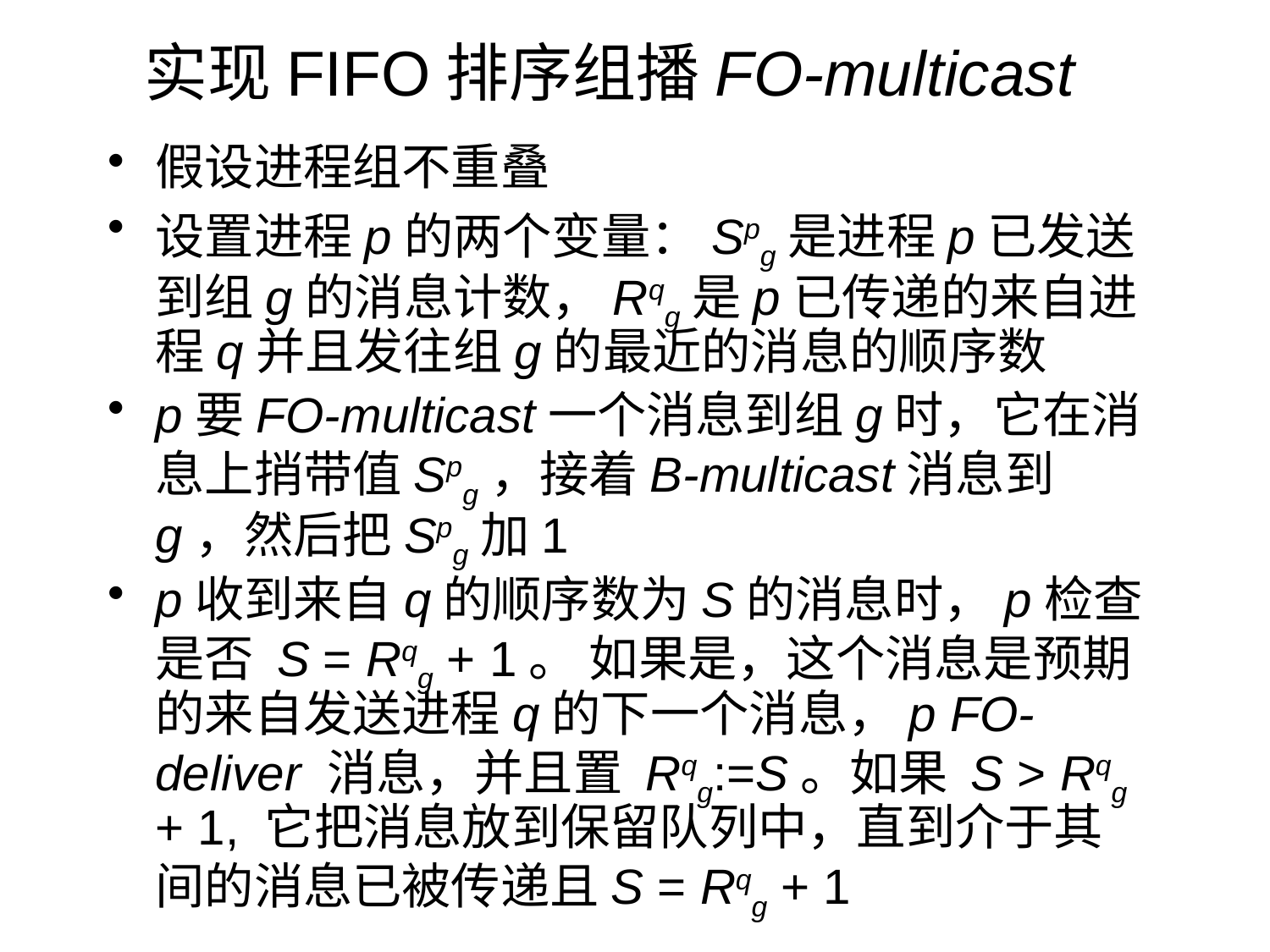

# 实现FIFO排序组播FO-multicast
假设进程组不重叠
设置进程p的两个变量：Spg是进程p已发送到组g的消息计数，Rqg是p已传递的来自进程q并且发往组g的最近的消息的顺序数
p要FO-multicast一个消息到组g时，它在消息上捎带值Spg，接着B-multicast消息到g，然后把Spg加1
p收到来自q的顺序数为S的消息时，p检查是否 S = Rqg + 1。 如果是，这个消息是预期的来自发送进程q的下一个消息，p FO-deliver 消息，并且置 Rqg:=S。如果 S > Rqg + 1, 它把消息放到保留队列中，直到介于其间的消息已被传递且S = Rqg + 1